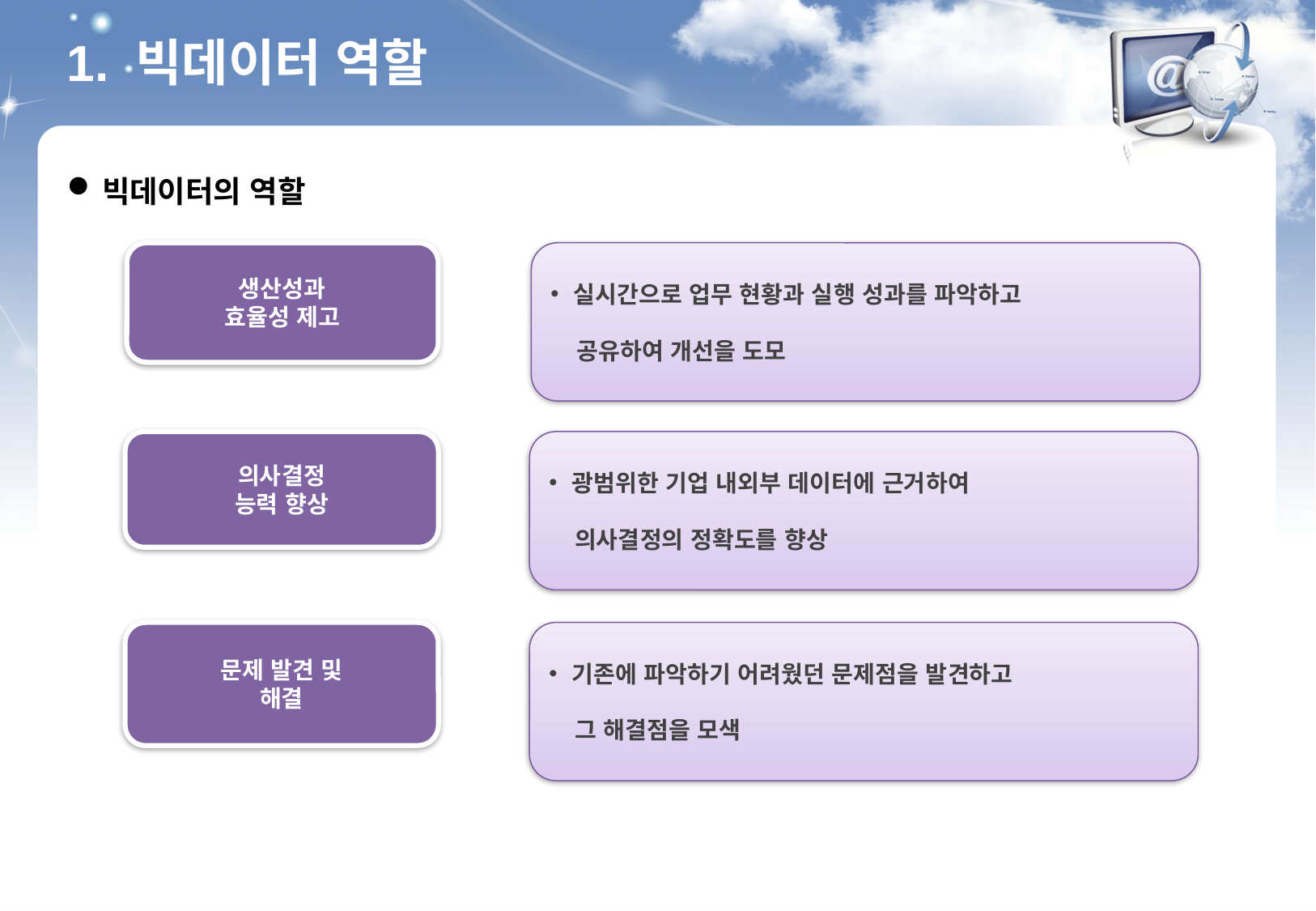

1. 빅데이터 역할
빅데이터의 역할
생산성과
효율성 제고
실시간으로 업무 현황과 실행 성과를 파악하고

   공유하여 개선을 도모
의사결정
능력 향상
광범위한 기업 내외부 데이터에 근거하여

   의사결정의 정확도를 향상
문제 발견 및
해결
기존에 파악하기 어려웠던 문제점을 발견하고

   그 해결점을 모색